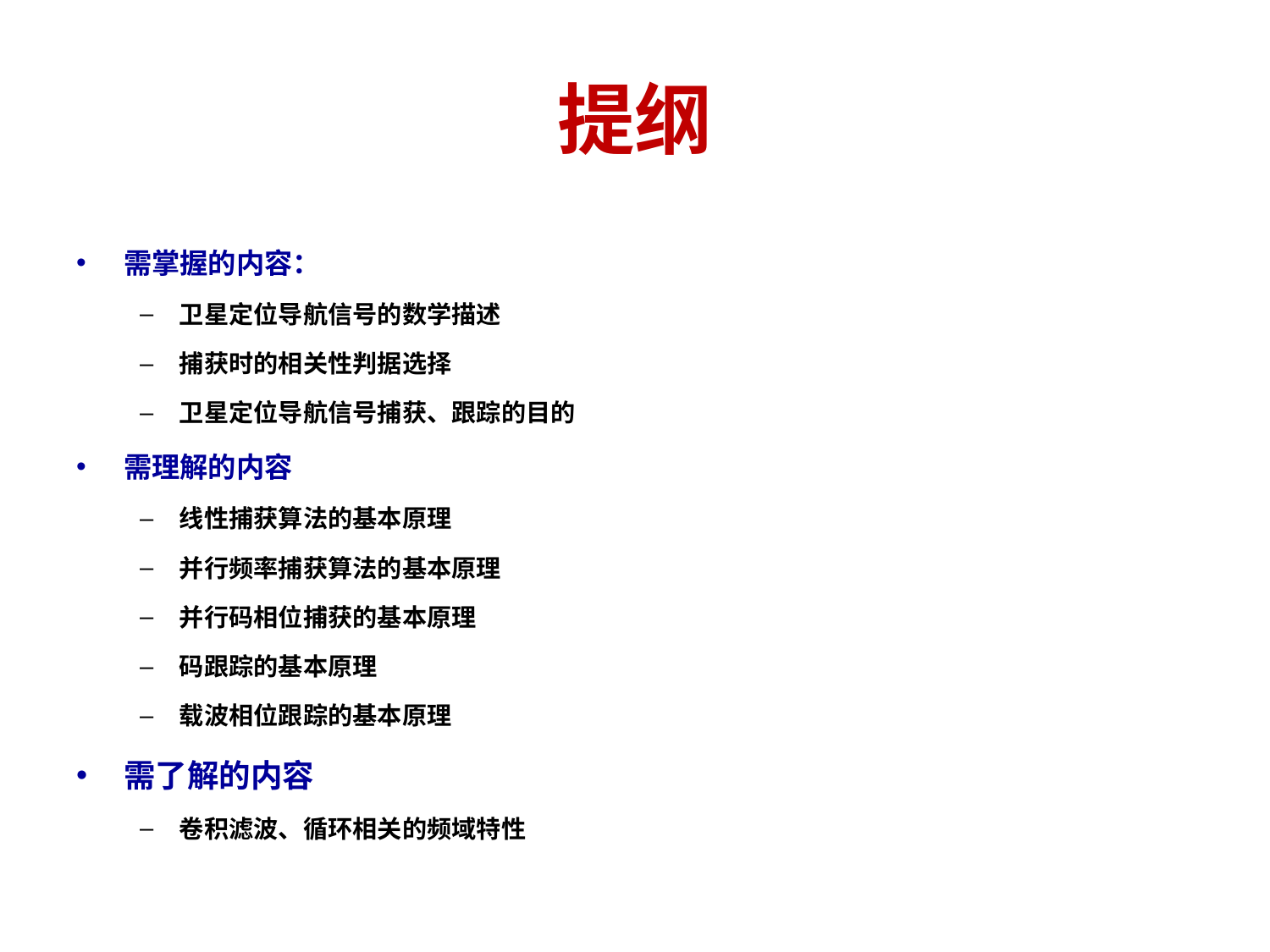

# 提纲
需掌握的内容：
卫星定位导航信号的数学描述
捕获时的相关性判据选择
卫星定位导航信号捕获、跟踪的目的
需理解的内容
线性捕获算法的基本原理
并行频率捕获算法的基本原理
并行码相位捕获的基本原理
码跟踪的基本原理
载波相位跟踪的基本原理
需了解的内容
卷积滤波、循环相关的频域特性